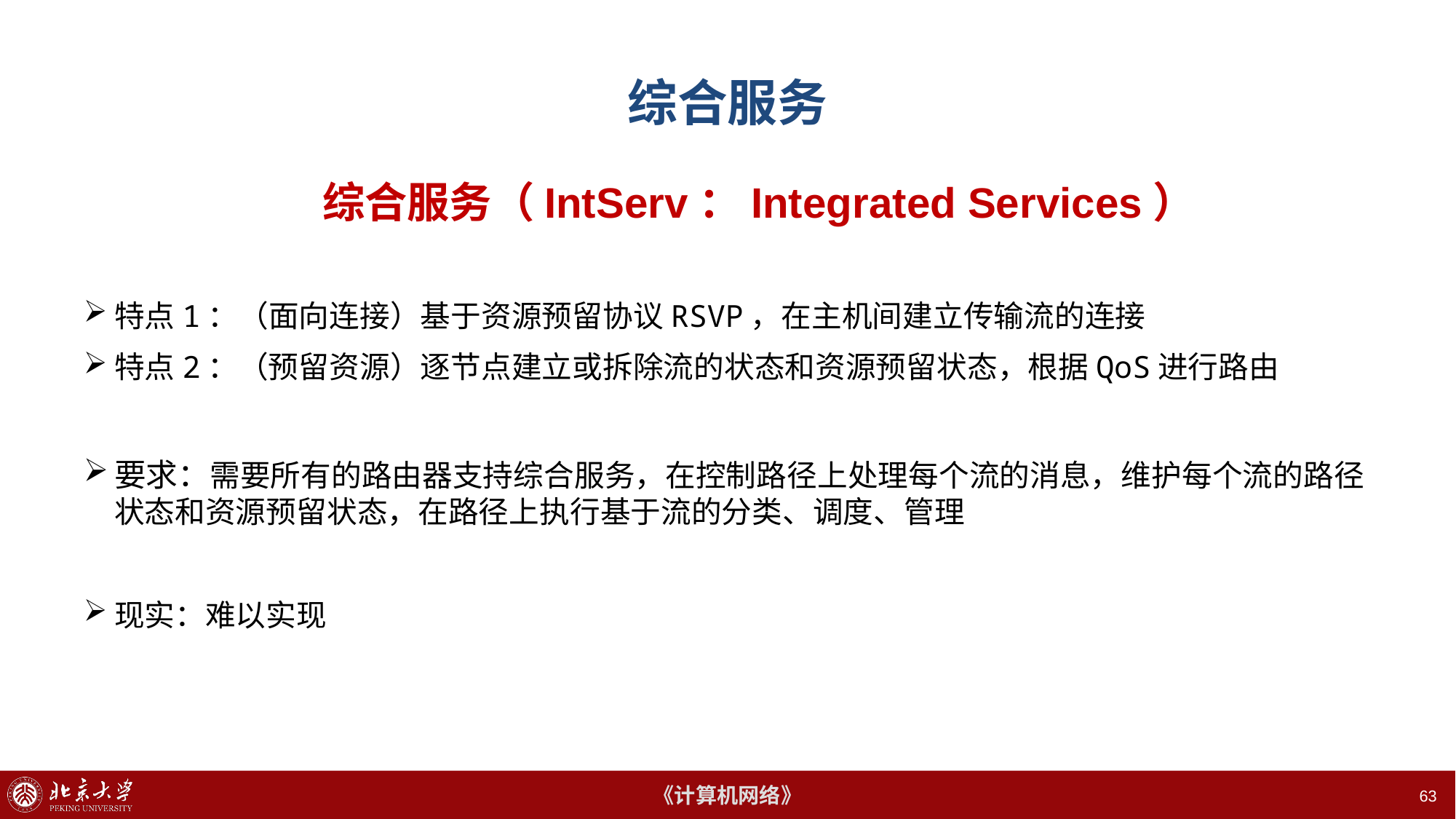

# 综合服务
综合服务（IntServ：Integrated Services）
特点1：（面向连接）基于资源预留协议RSVP，在主机间建立传输流的连接
特点2：（预留资源）逐节点建立或拆除流的状态和资源预留状态，根据QoS进行路由

要求：需要所有的路由器支持综合服务，在控制路径上处理每个流的消息，维护每个流的路径状态和资源预留状态，在路径上执行基于流的分类、调度、管理

现实：难以实现

63